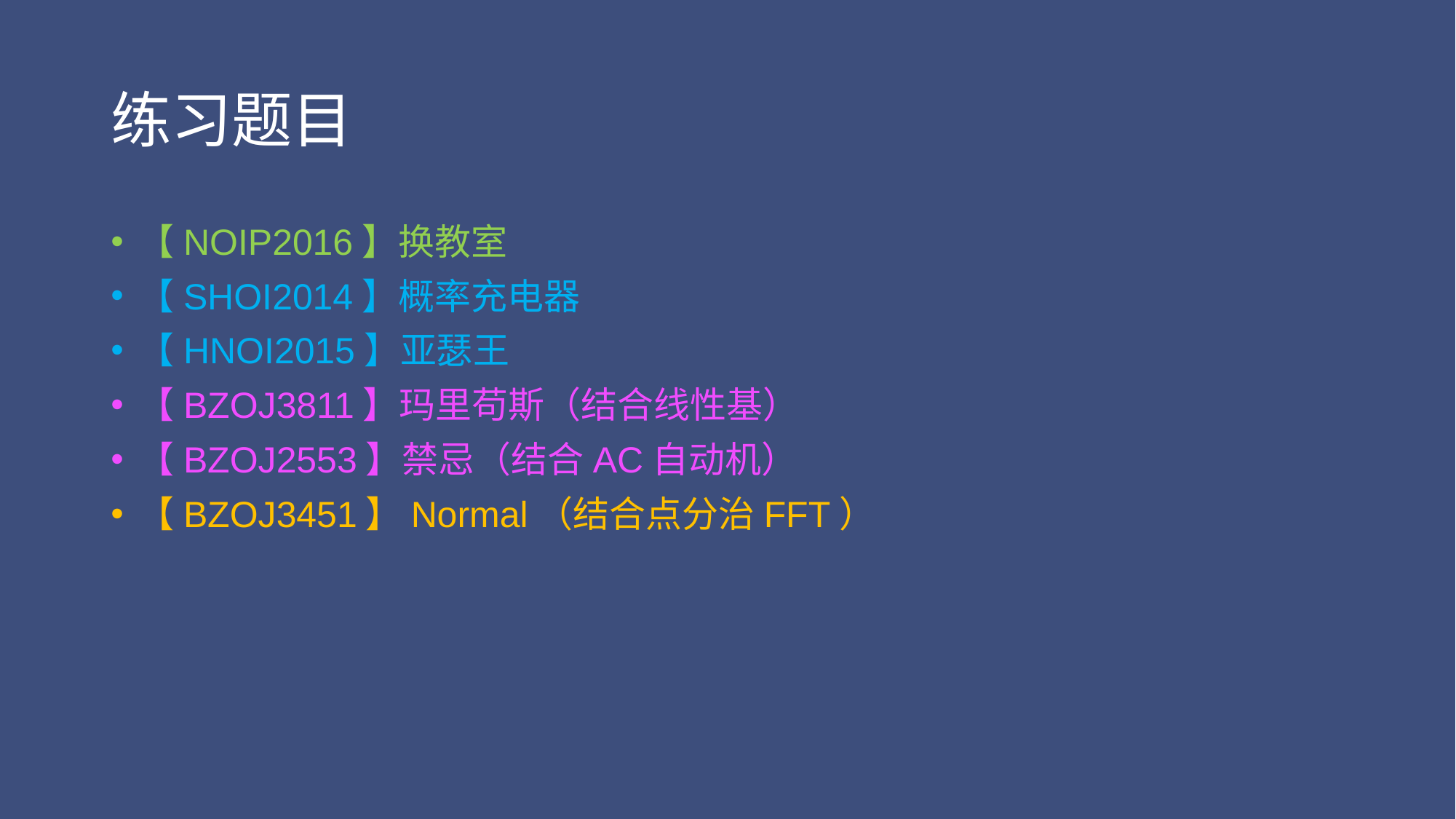

# 练习题目
【NOIP2016】换教室
【SHOI2014】概率充电器
【HNOI2015】亚瑟王
【BZOJ3811】玛里苟斯（结合线性基）
【BZOJ2553】禁忌（结合AC自动机）
【BZOJ3451】Normal（结合点分治FFT）